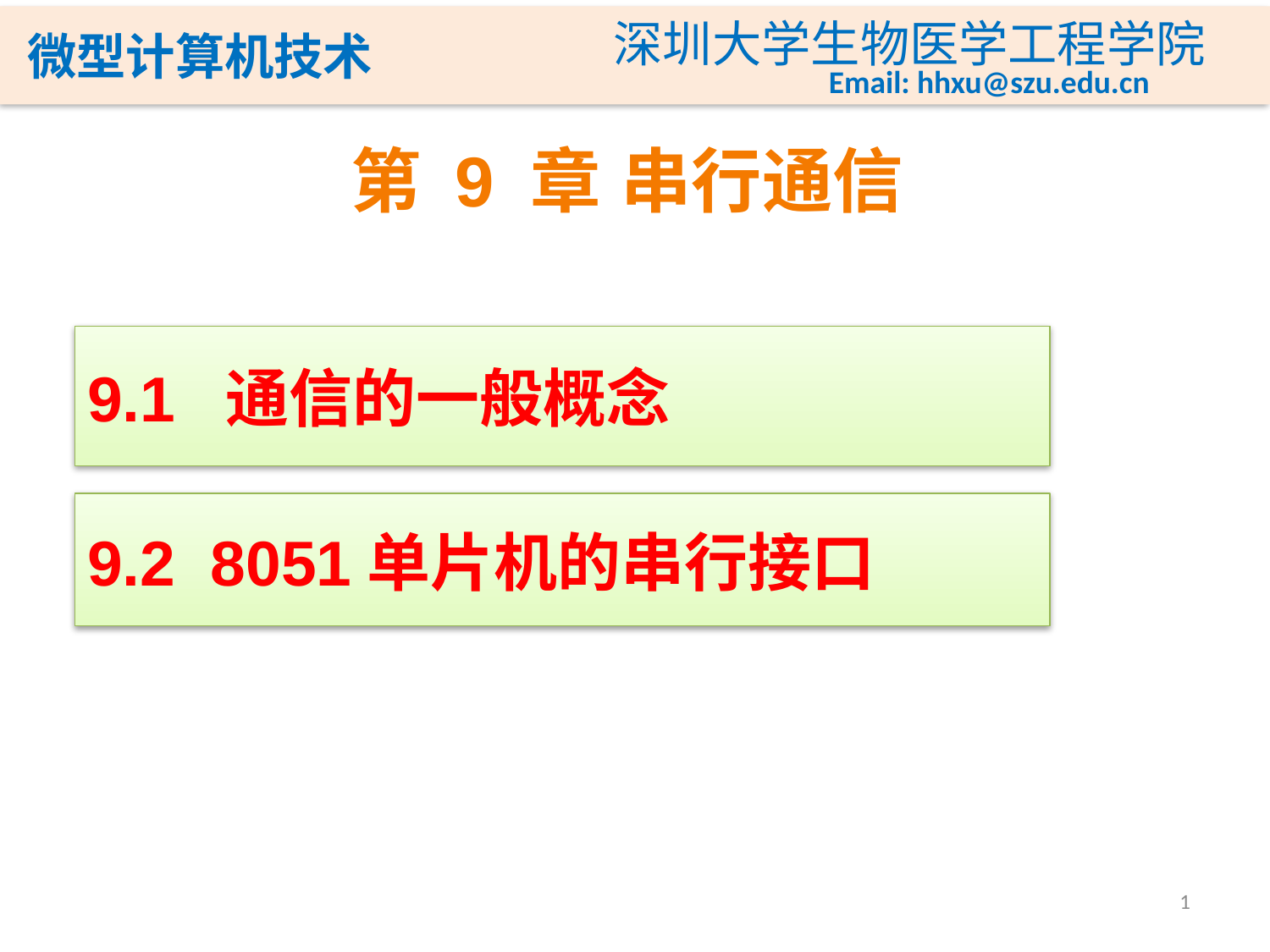

# 第 9 章	 串行通信
9.1  通信的一般概念
9.2  8051单片机的串行接口
1